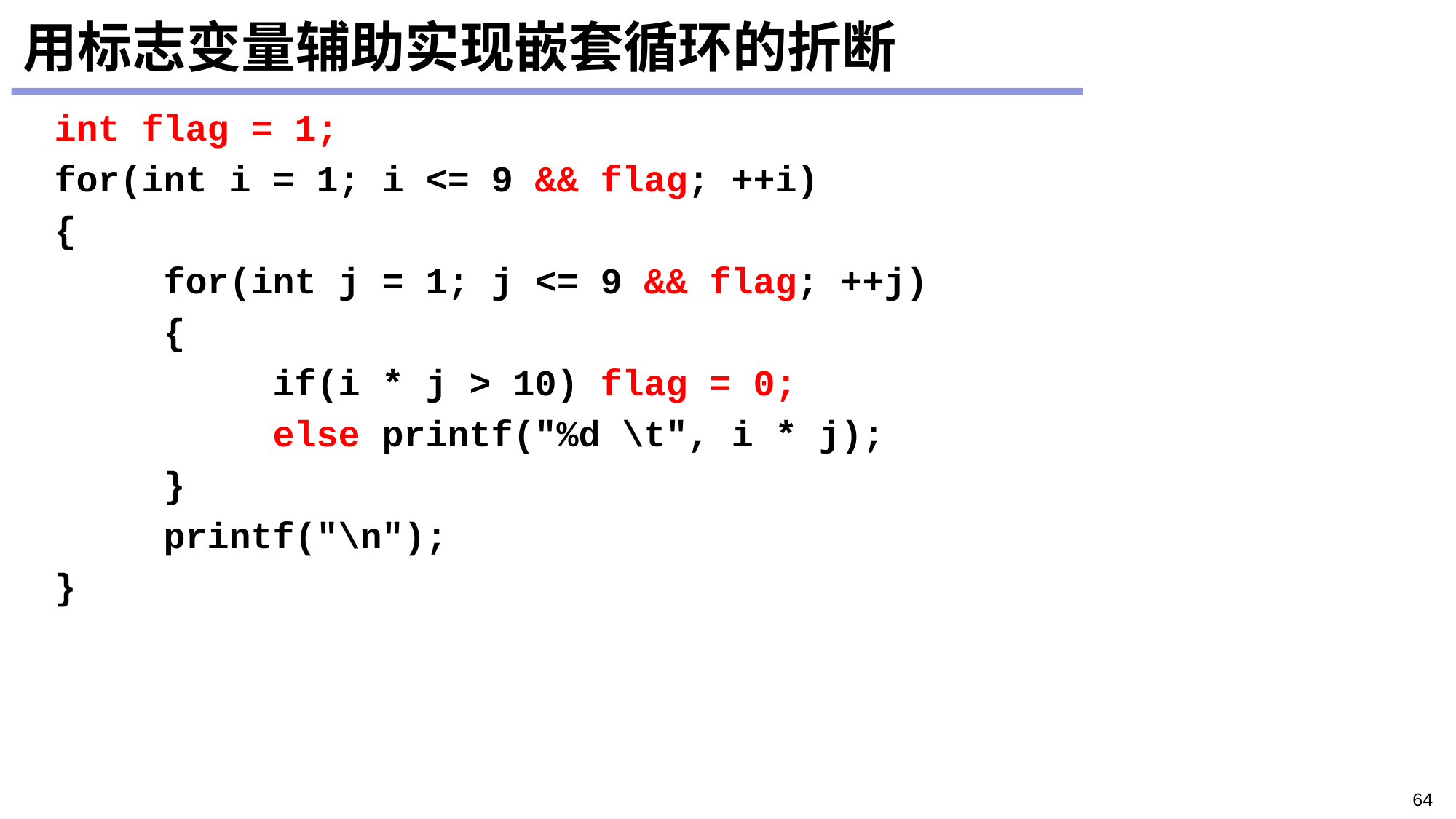

# 用标志变量辅助实现嵌套循环的折断
	int flag = 1;
	for(int i = 1; i <= 9 && flag; ++i)
	{
		for(int j = 1; j <= 9 && flag; ++j)
		{
			if(i * j > 10)	flag = 0;
			else printf("%d \t", i * j);
		}
		printf("\n");
	}
64